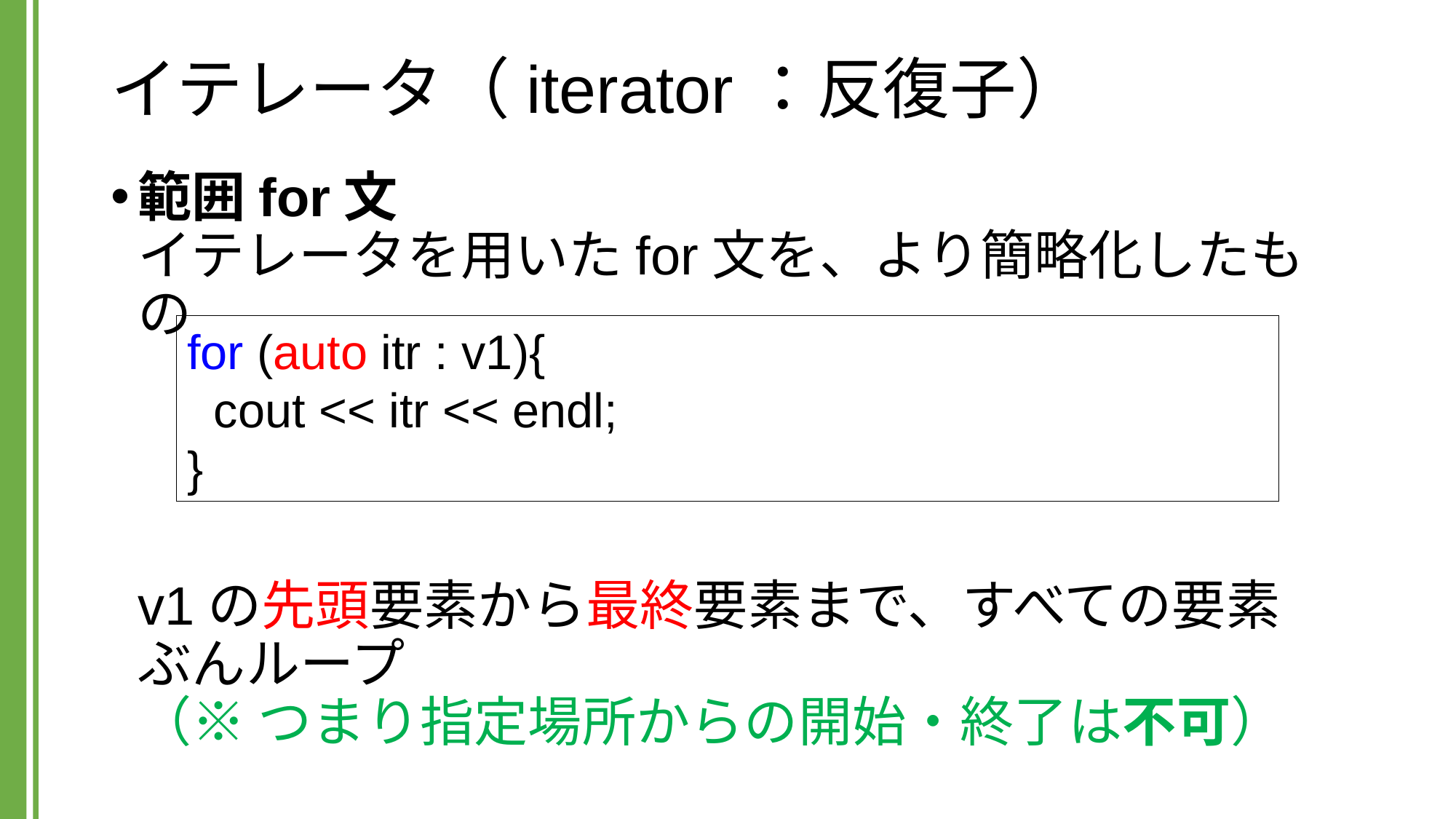

# イテレータ（iterator：反復子）
範囲for文
イテレータを用いたfor文を、より簡略化したもの
v1の先頭要素から最終要素まで、すべての要素
ぶんループ
（※ つまり指定場所からの開始・終了は不可）
for (auto itr : v1){
  cout << itr << endl;
}